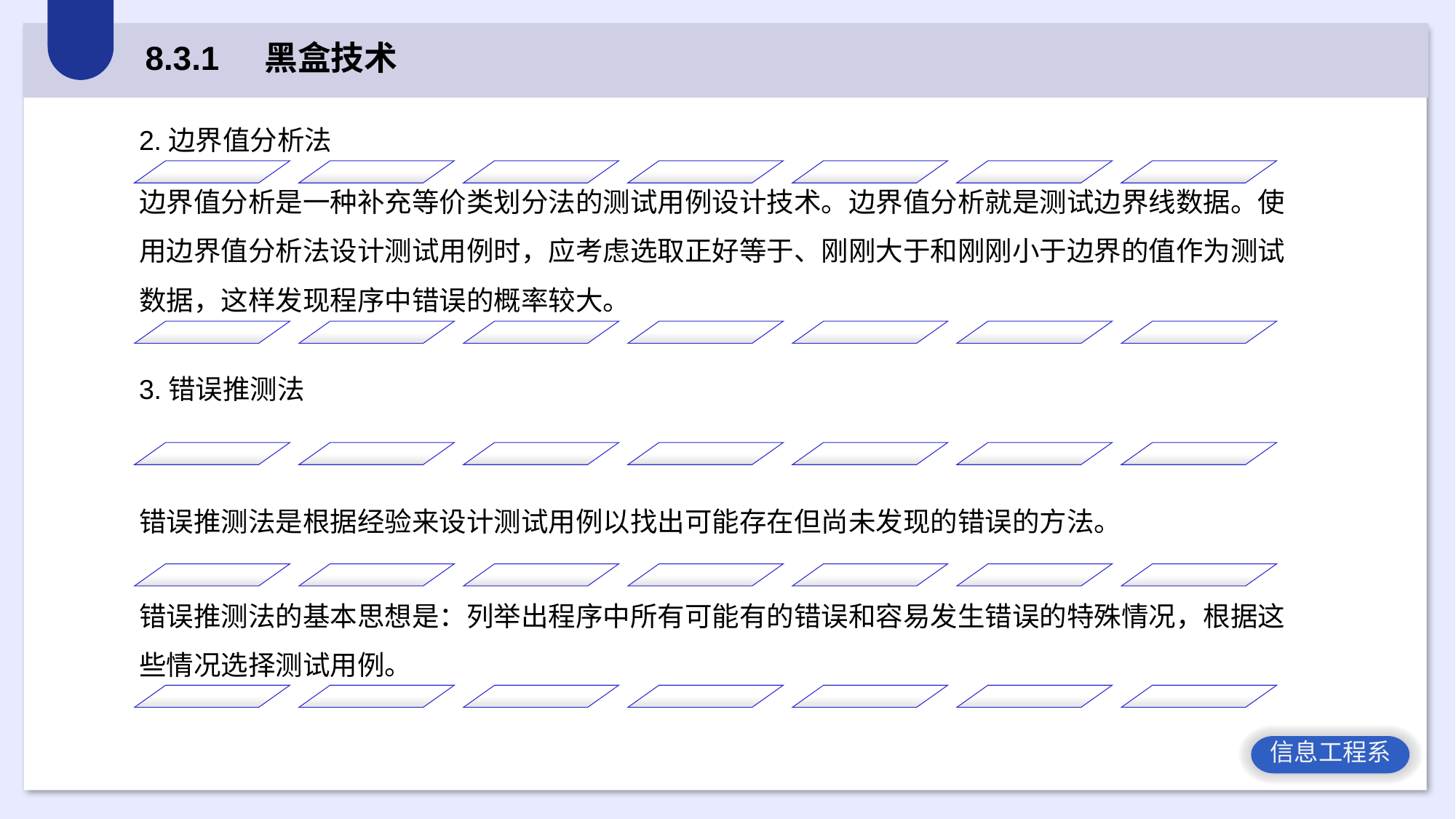

8.3.1    黑盒技术
2.边界值分析法

边界值分析是一种补充等价类划分法的测试用例设计技术。边界值分析就是测试边界线数据。使用边界值分析法设计测试用例时，应考虑选取正好等于、刚刚大于和刚刚小于边界的值作为测试数据，这样发现程序中错误的概率较大。

3.错误推测法

错误推测法是根据经验来设计测试用例以找出可能存在但尚未发现的错误的方法。

错误推测法的基本思想是：列举出程序中所有可能有的错误和容易发生错误的特殊情况，根据这些情况选择测试用例。